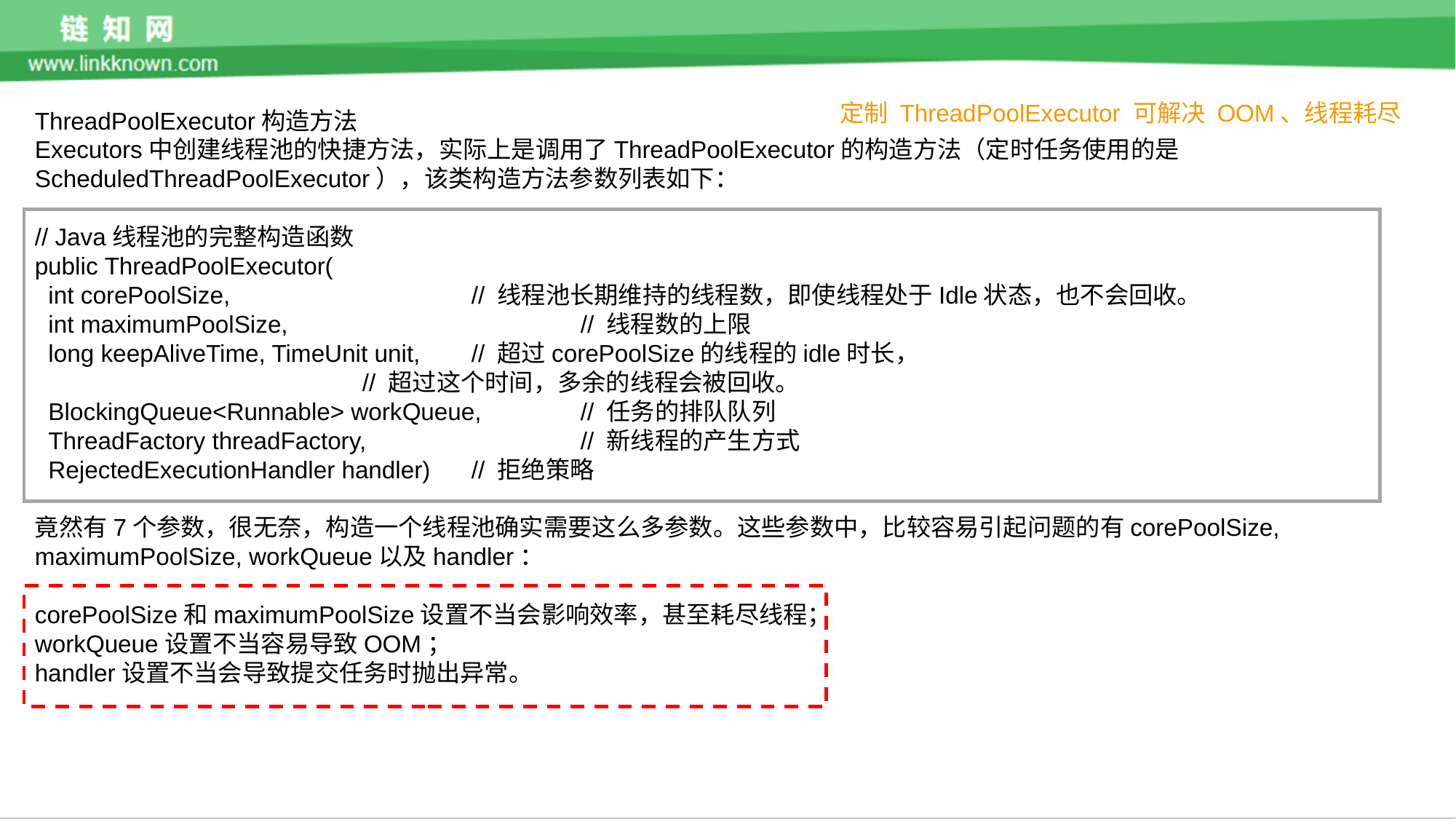

定制 ThreadPoolExecutor 可解决 OOM、线程耗尽
ThreadPoolExecutor构造方法
Executors中创建线程池的快捷方法，实际上是调用了ThreadPoolExecutor的构造方法（定时任务使用的是ScheduledThreadPoolExecutor），该类构造方法参数列表如下：

// Java线程池的完整构造函数
public ThreadPoolExecutor(
  int corePoolSize, 			// 线程池长期维持的线程数，即使线程处于Idle状态，也不会回收。
  int maximumPoolSize, 			// 线程数的上限
  long keepAliveTime, TimeUnit unit, 	// 超过corePoolSize的线程的idle时长，
                                     	// 超过这个时间，多余的线程会被回收。
  BlockingQueue<Runnable> workQueue, 	// 任务的排队队列
  ThreadFactory threadFactory, 		// 新线程的产生方式
  RejectedExecutionHandler handler) 	// 拒绝策略

竟然有7个参数，很无奈，构造一个线程池确实需要这么多参数。这些参数中，比较容易引起问题的有corePoolSize, maximumPoolSize, workQueue以及handler：

corePoolSize和maximumPoolSize设置不当会影响效率，甚至耗尽线程；
workQueue设置不当容易导致OOM；
handler设置不当会导致提交任务时抛出异常。